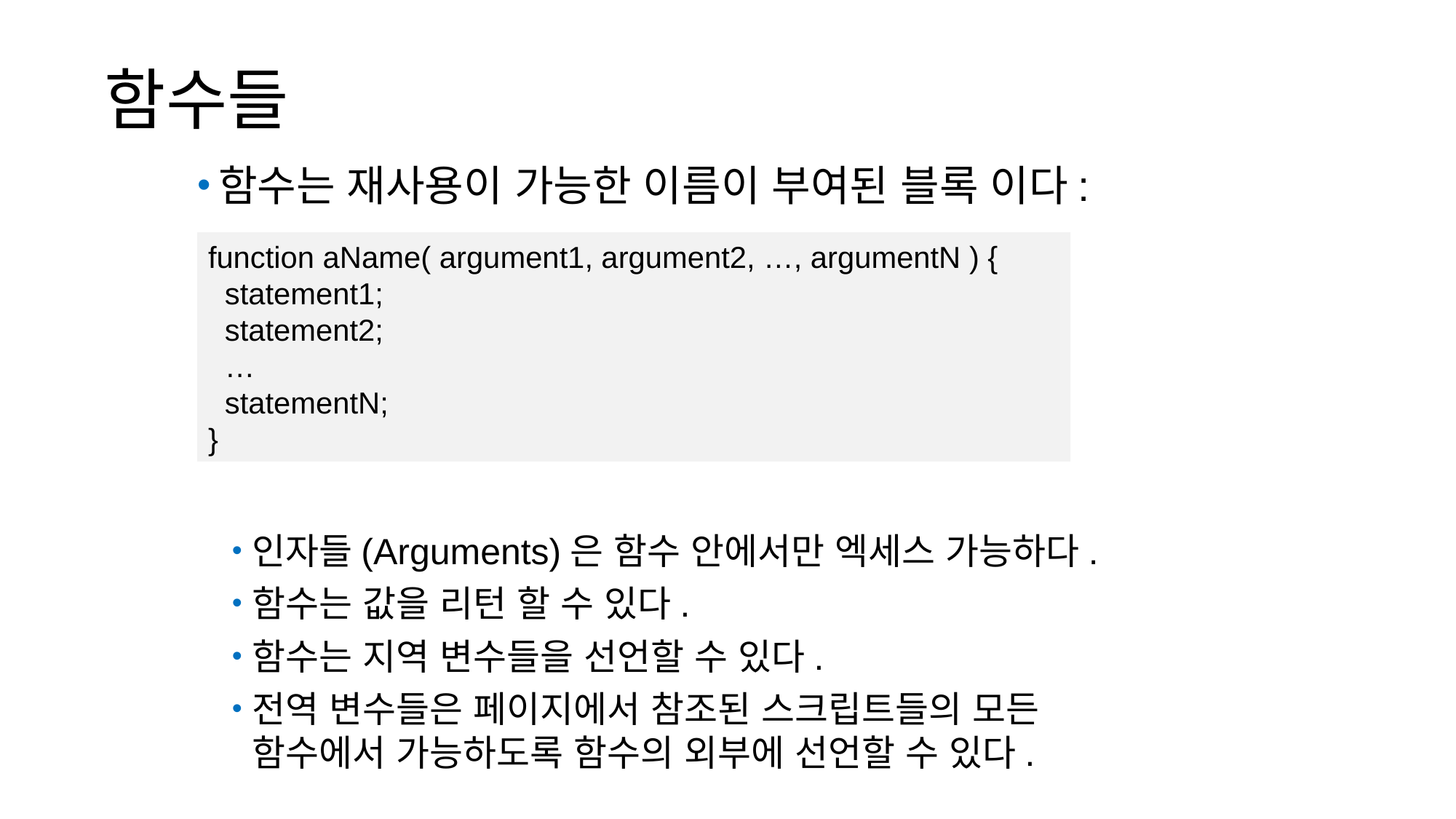

# 함수들
함수는 재사용이 가능한 이름이 부여된 블록 이다:

인자들(Arguments)은 함수 안에서만 엑세스 가능하다.
함수는 값을 리턴 할 수 있다.
함수는 지역 변수들을 선언할 수 있다.
전역 변수들은 페이지에서 참조된 스크립트들의 모든 함수에서 가능하도록 함수의 외부에 선언할 수 있다.

function aName( argument1, argument2, …, argumentN ) {
  statement1;
  statement2;
  …
  statementN;
}